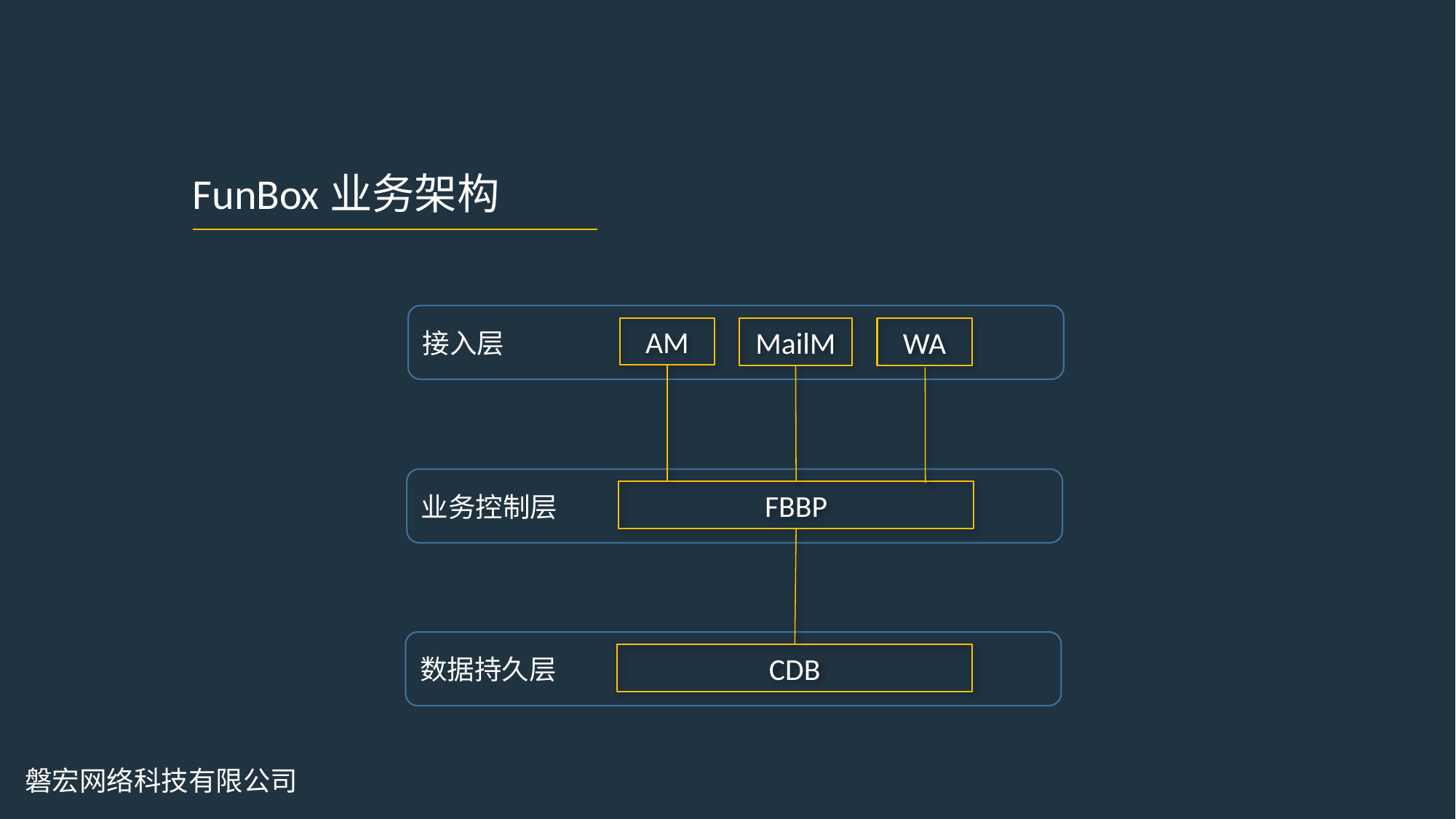

FunBox业务架构
接入层
AM
MailM
WA
业务控制层
FBBP
数据持久层
CDB

磐宏网络科技有限公司